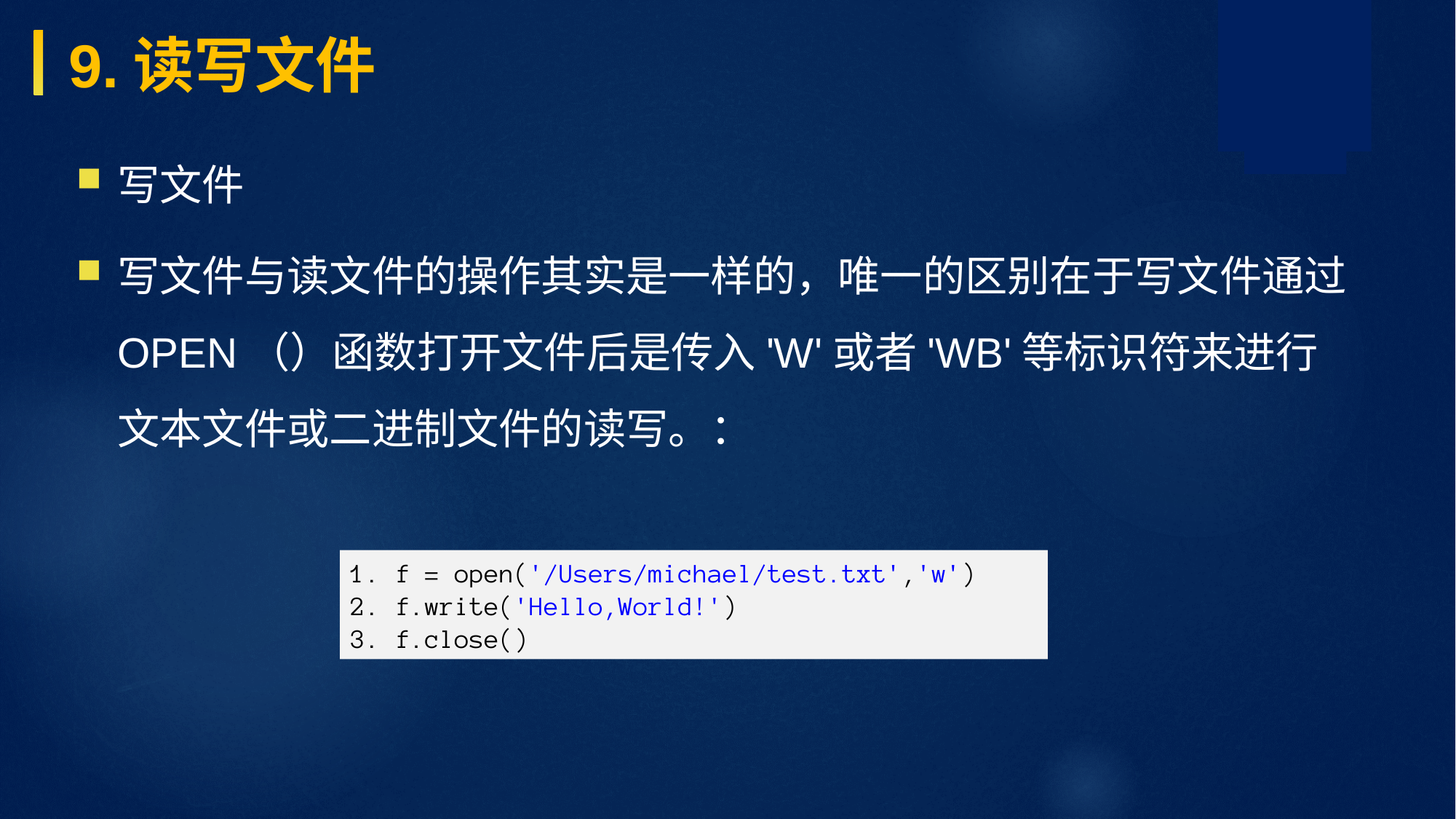

9.读写文件
写文件
写文件与读文件的操作其实是一样的，唯一的区别在于写文件通过open（）函数打开文件后是传入'w'或者'wb'等标识符来进行文本文件或二进制文件的读写。：

1. f = open('/Users/michael/test.txt','w')    2. f.write('Hello,World!')    3. f.close()